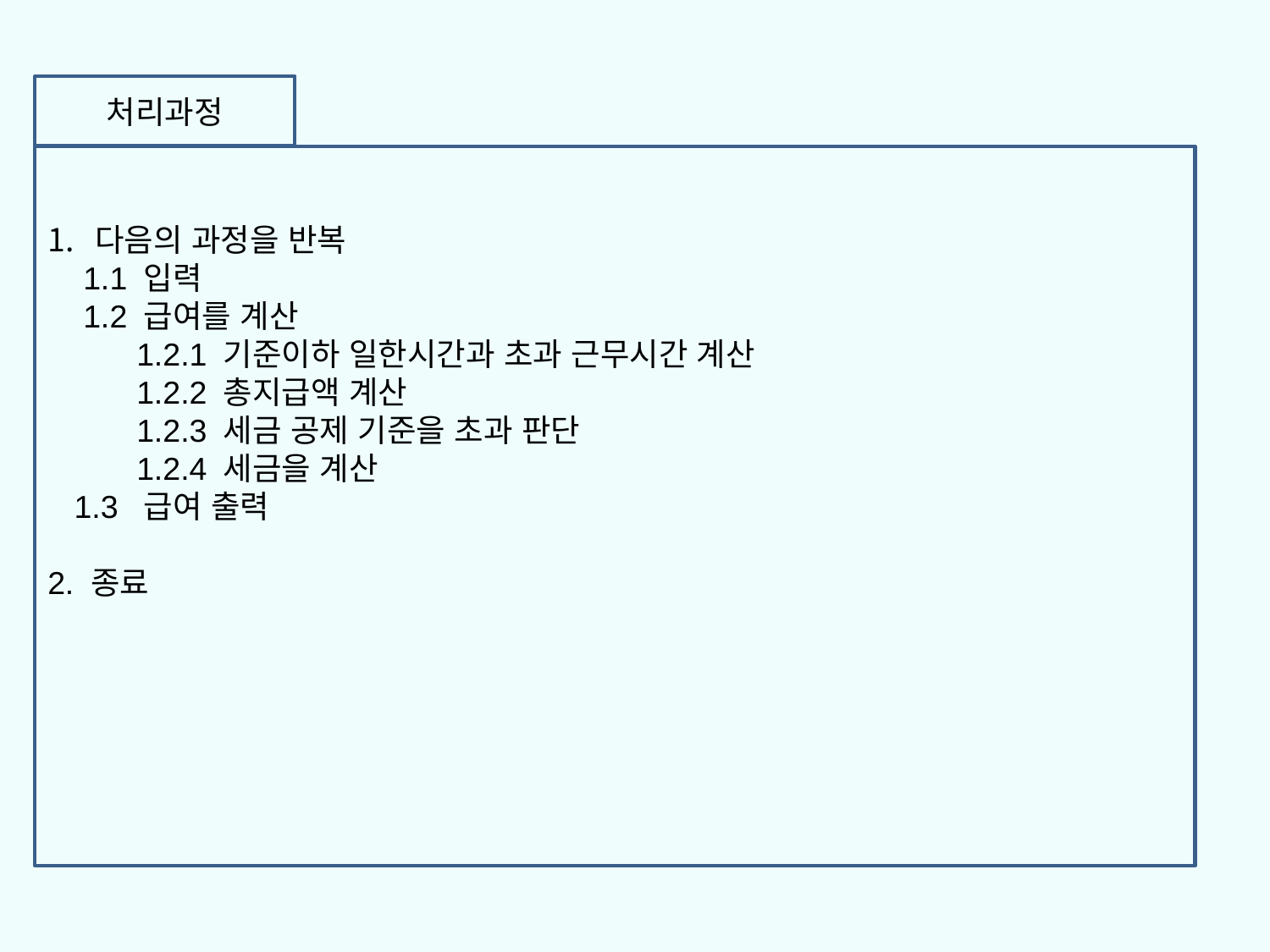

처리과정
다음의 과정을 반복
    1.1 입력
    1.2 급여를 계산
          1.2.1 기준이하 일한시간과 초과 근무시간 계산
          1.2.2 총지급액 계산
          1.2.3 세금 공제 기준을 초과 판단
          1.2.4 세금을 계산
   1.3  급여 출력

2. 종료